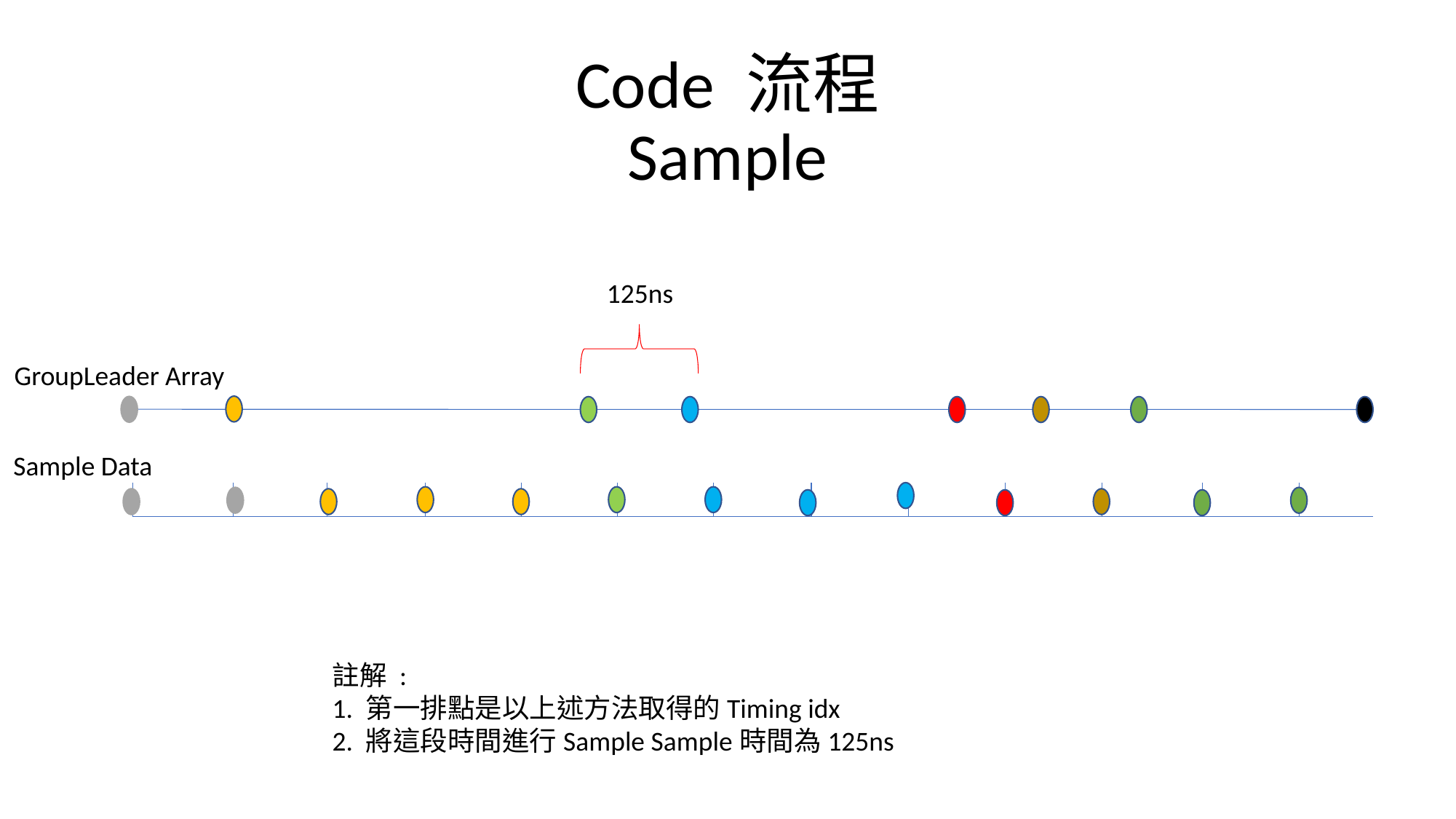

# Code 流程 Sample
125ns

GroupLeader Array

Sample Data

註解 :
1. 第一排點是以上述方法取得的Timing idx
2. 將這段時間進行Sample Sample時間為125ns